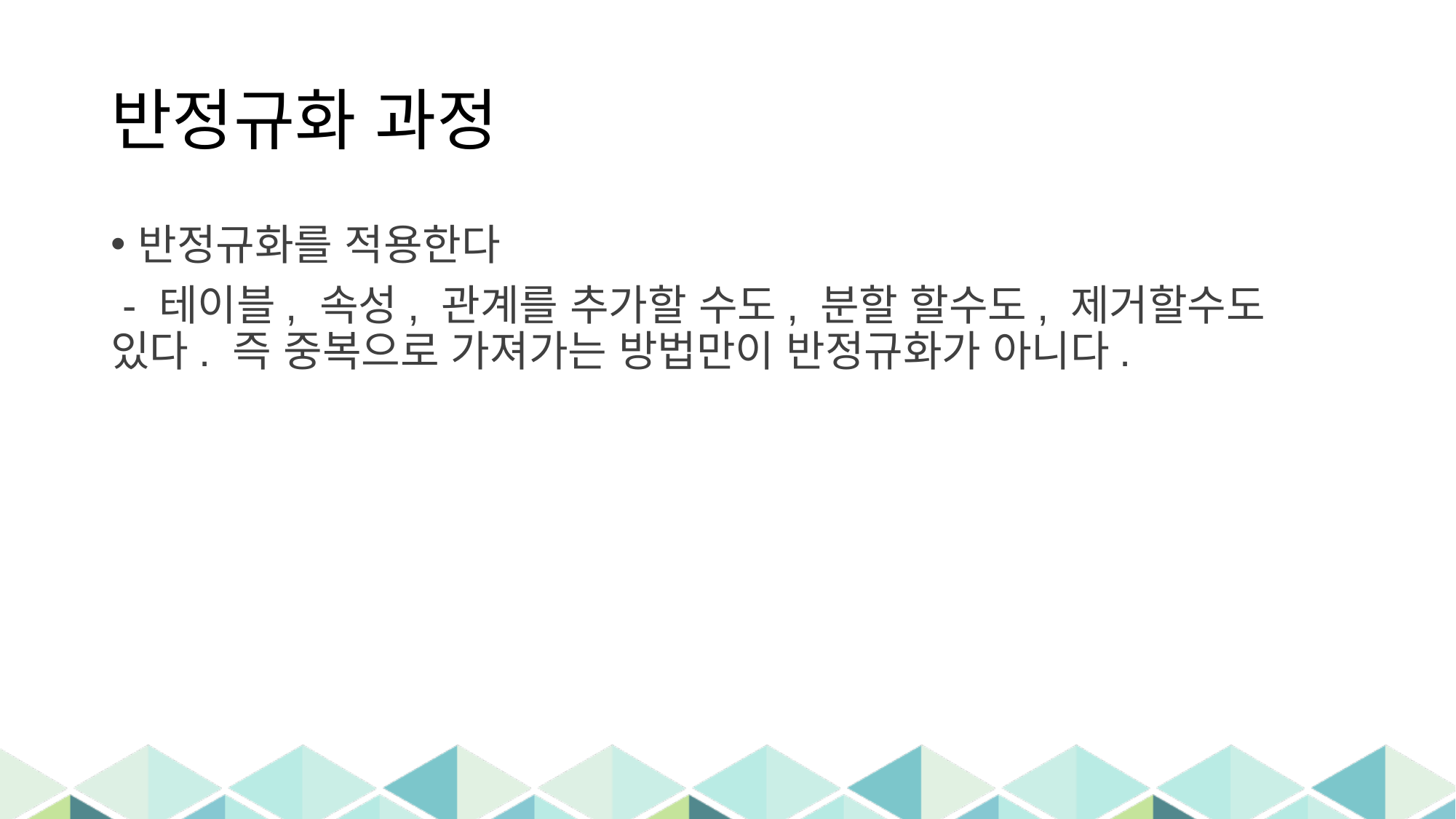

# 반정규화 과정
반정규화를 적용한다
 - 테이블, 속성, 관계를 추가할 수도, 분할 할수도, 제거할수도 있다. 즉 중복으로 가져가는 방법만이 반정규화가 아니다.